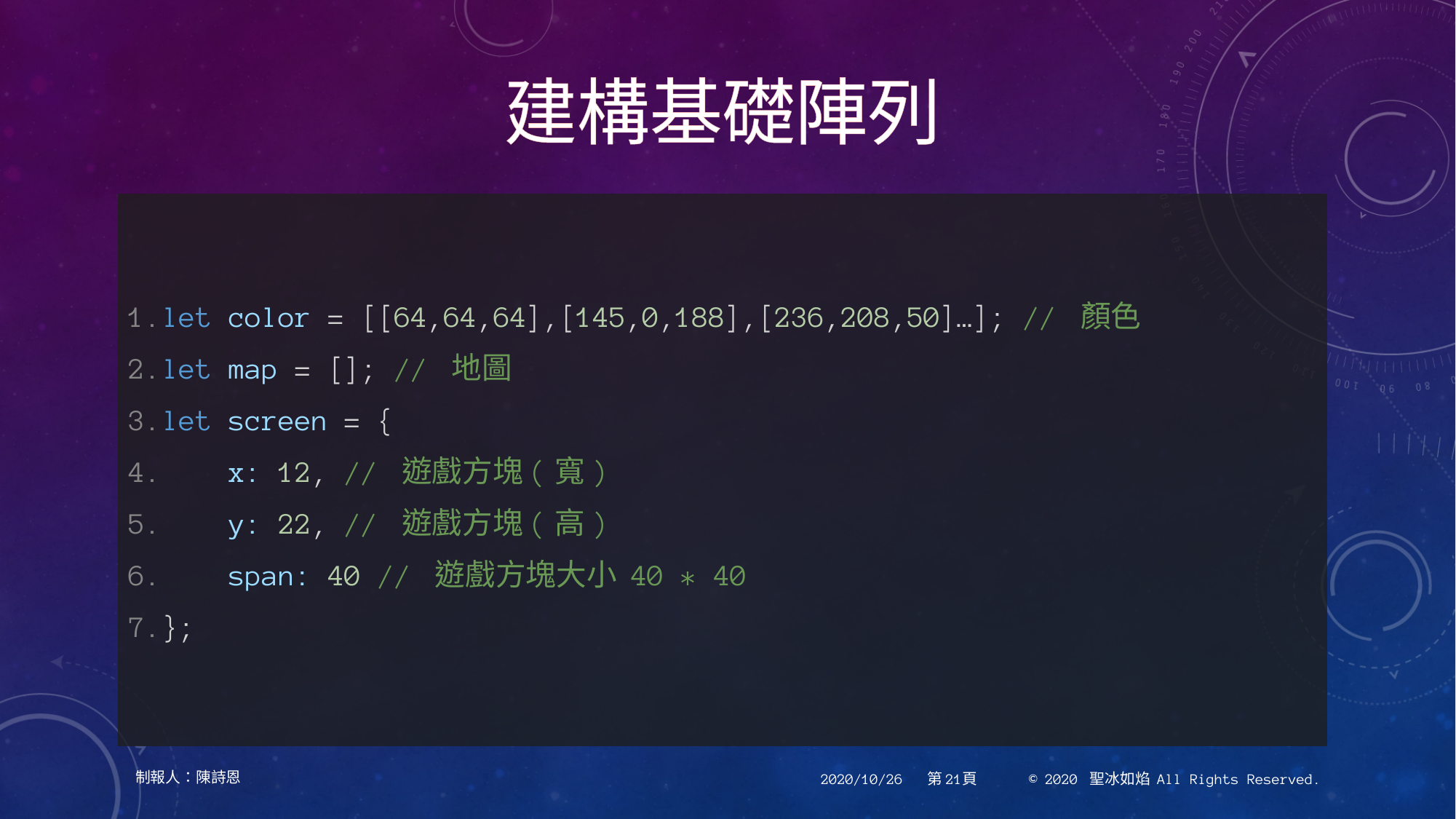

# 建構基礎陣列
let color = [[64,64,64],[145,0,188],[236,208,50]…]; // 顏色
let map = []; // 地圖
let screen = {
    x: 12, // 遊戲方塊(寬)
    y: 22, // 遊戲方塊(高)
    span: 40 // 遊戲方塊大小 40 * 40
};
第21頁
制報人：陳詩恩
2020/10/26